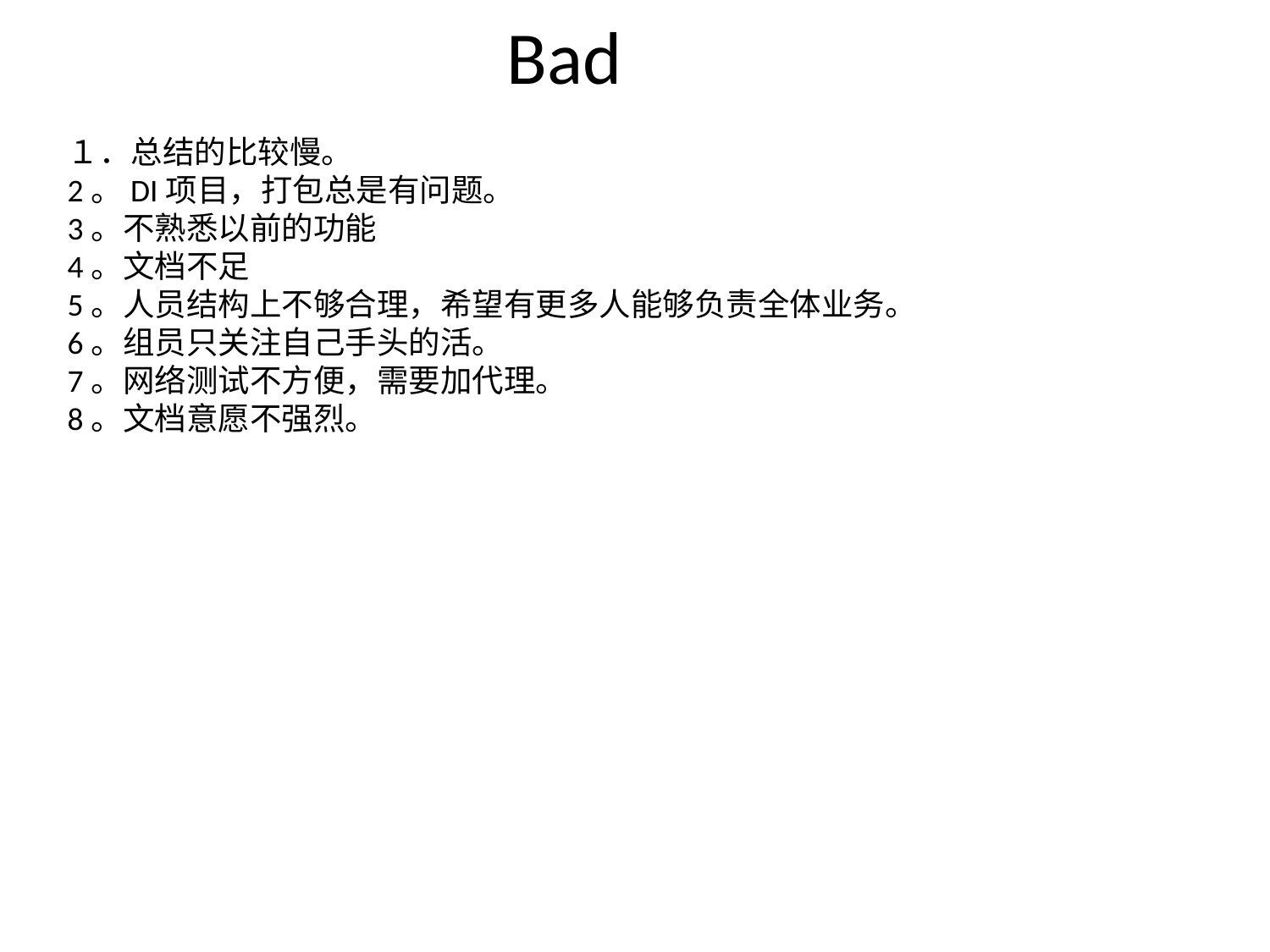

# Bad
１．总结的比较慢。
2。DI项目，打包总是有问题。
3。不熟悉以前的功能
4。文档不足
5。人员结构上不够合理，希望有更多人能够负责全体业务。
6。组员只关注自己手头的活。
7。网络测试不方便，需要加代理。
8。文档意愿不强烈。